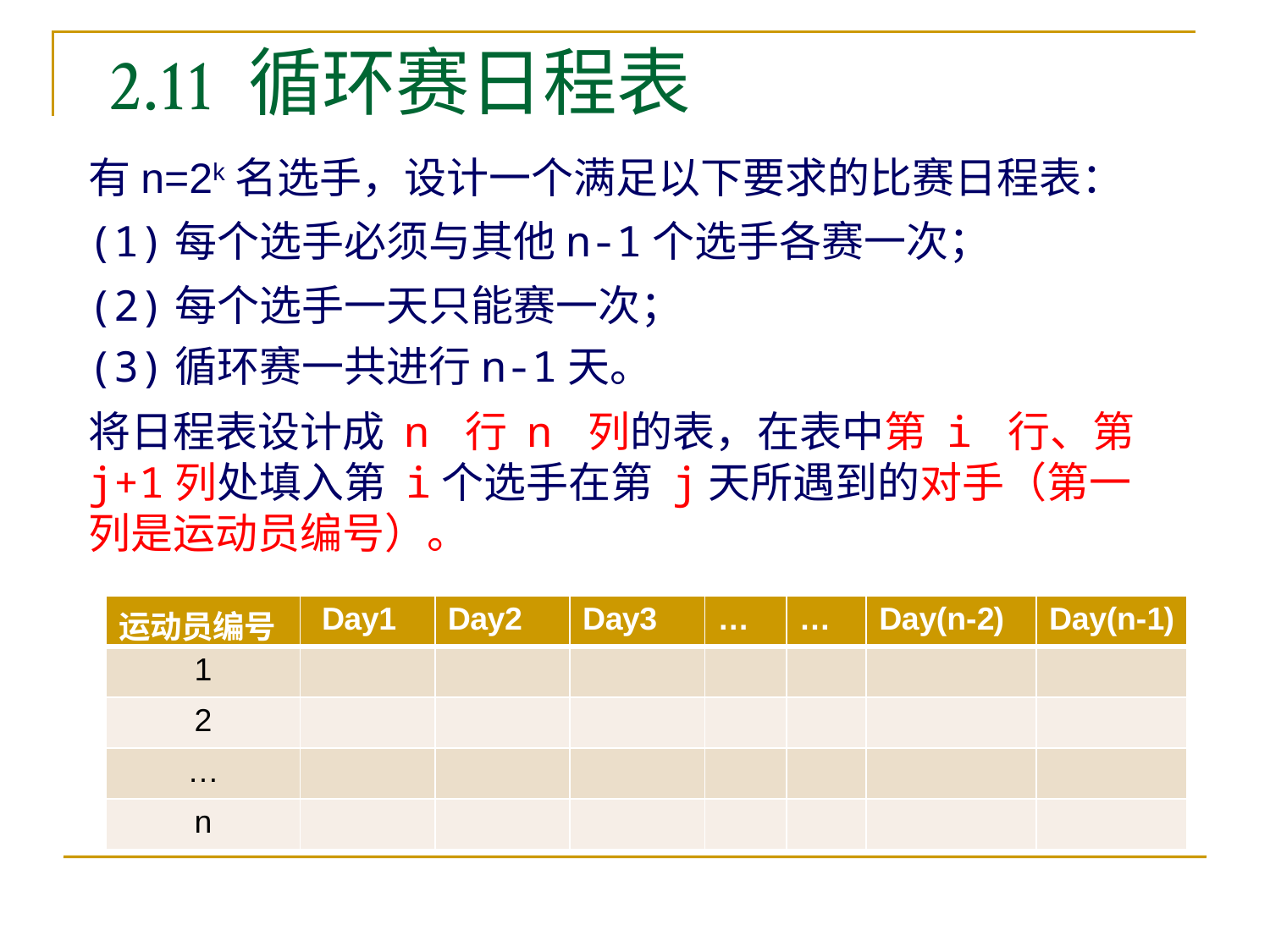

# 2.11 循环赛日程表
有n=2k名选手，设计一个满足以下要求的比赛日程表：
(1)每个选手必须与其他n-1个选手各赛一次；
(2)每个选手一天只能赛一次；
(3)循环赛一共进行n-1天。
将日程表设计成 n 行 n 列的表，在表中第 i 行、第 j+1列处填入第 i个选手在第 j天所遇到的对手（第一列是运动员编号）。
| 运动员编号 | Day1 | Day2 | Day3 | … | … | Day(n-2) | Day(n-1) |
| --- | --- | --- | --- | --- | --- | --- | --- |
| 1 |  |  |  |  |  |  |  |
| 2 |  |  |  |  |  |  |  |
| … |  |  |  |  |  |  |  |
| n |  |  |  |  |  |  |  |